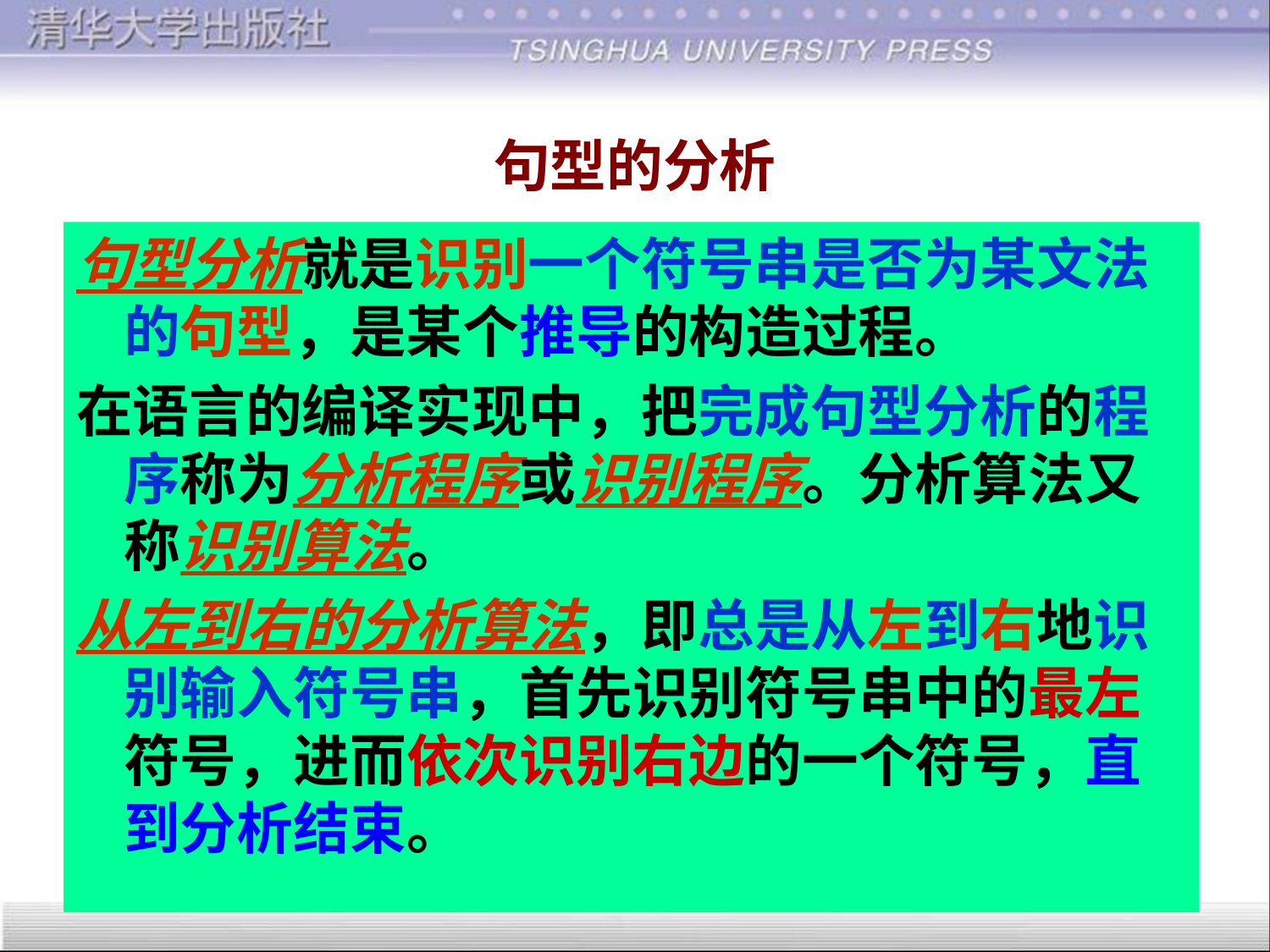

# 句型的分析
句型分析就是识别一个符号串是否为某文法的句型，是某个推导的构造过程。
在语言的编译实现中，把完成句型分析的程序称为分析程序或识别程序。分析算法又称识别算法。
从左到右的分析算法，即总是从左到右地识别输入符号串，首先识别符号串中的最左符号，进而依次识别右边的一个符号，直到分析结束。